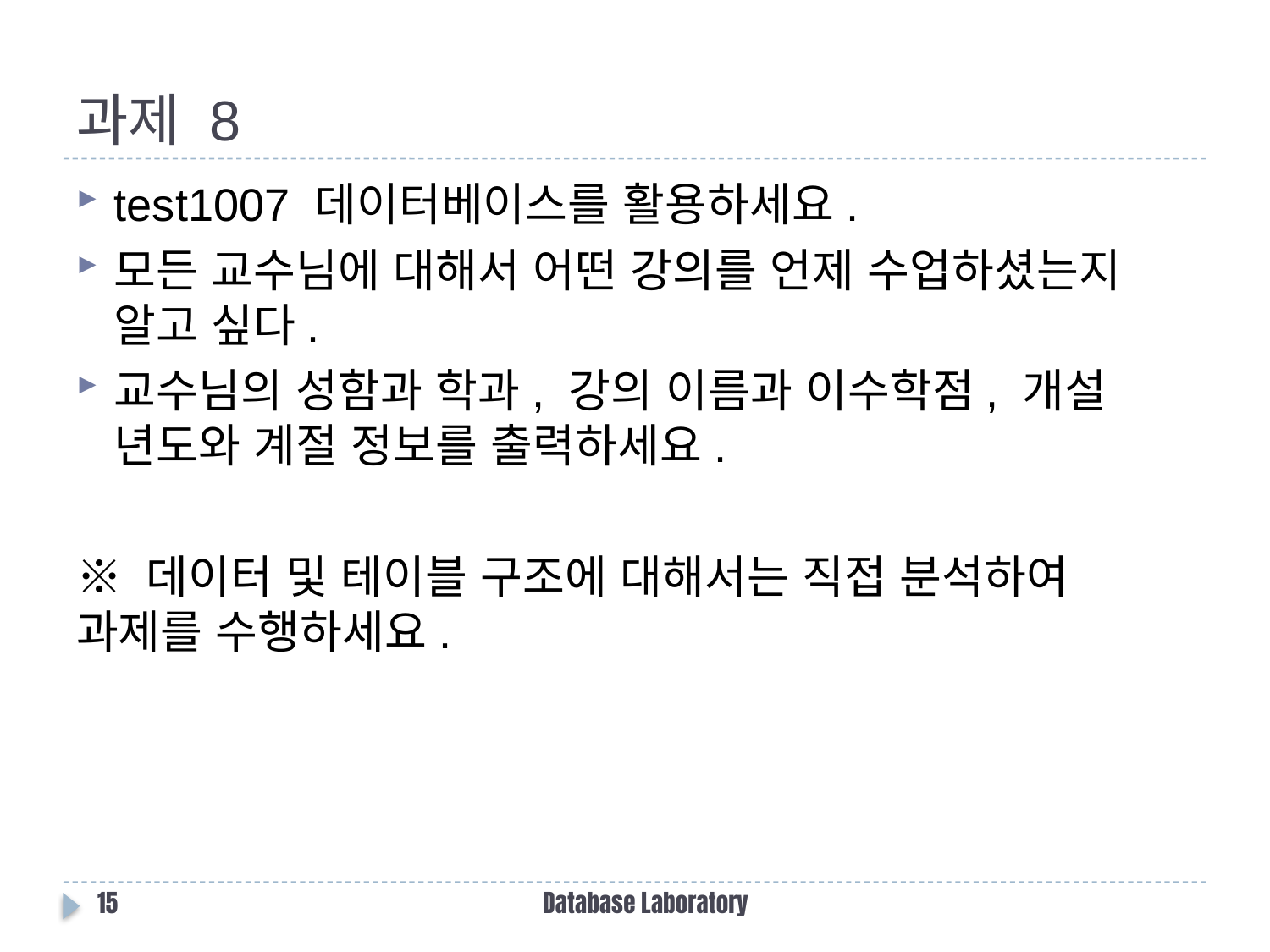

# 과제 8
test1007 데이터베이스를 활용하세요.
모든 교수님에 대해서 어떤 강의를 언제 수업하셨는지 알고 싶다.
교수님의 성함과 학과, 강의 이름과 이수학점, 개설 년도와 계절 정보를 출력하세요.

※ 데이터 및 테이블 구조에 대해서는 직접 분석하여 과제를 수행하세요.
15
Database Laboratory